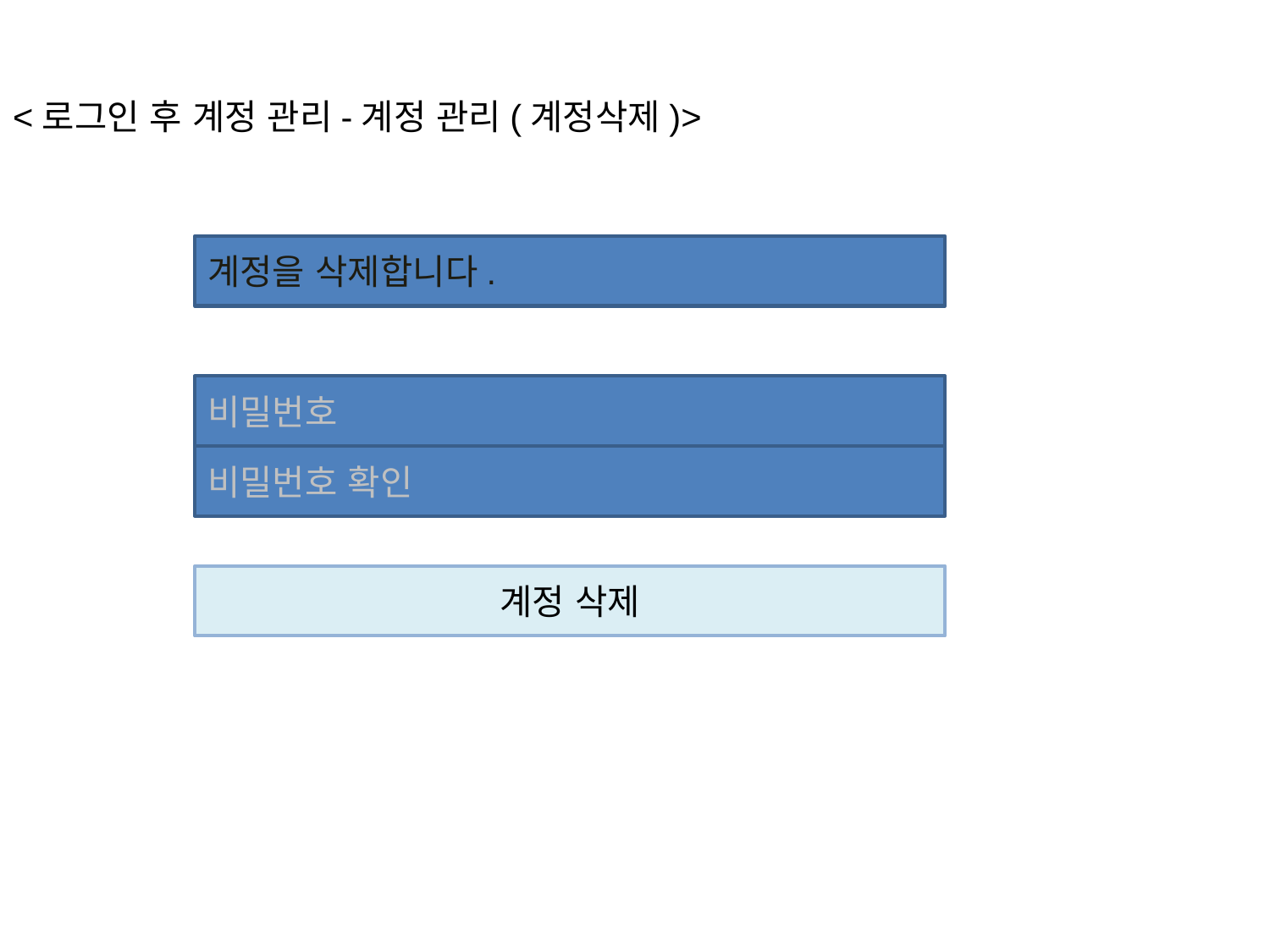

<로그인 후 계정 관리-계정 관리(계정삭제)>
계정을 삭제합니다.
비밀번호
비밀번호 확인
계정 삭제